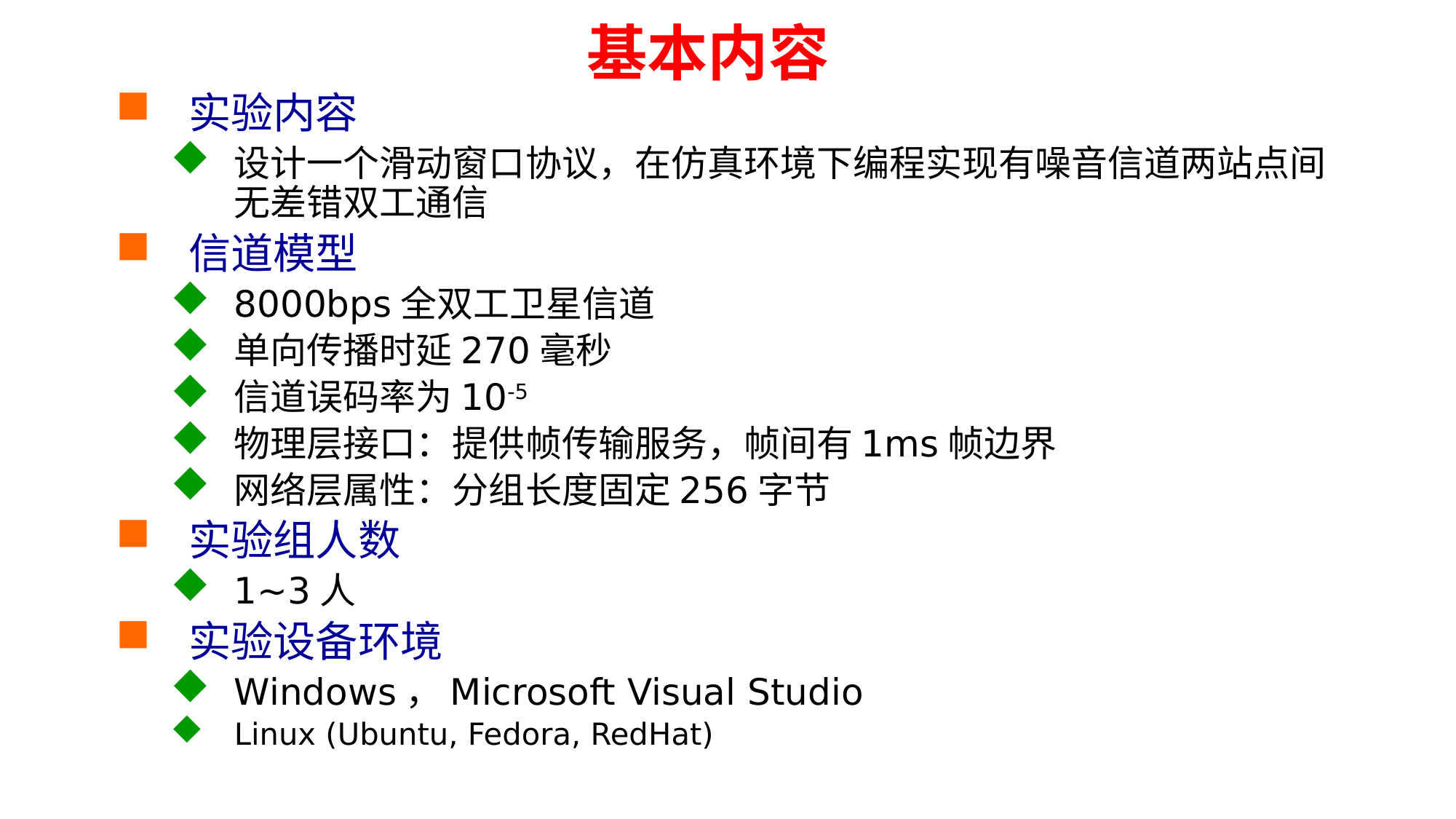

# 基本内容
实验内容
设计一个滑动窗口协议，在仿真环境下编程实现有噪音信道两站点间无差错双工通信
信道模型
8000bps全双工卫星信道
单向传播时延270毫秒
信道误码率为10-5
物理层接口：提供帧传输服务，帧间有1ms帧边界
网络层属性：分组长度固定256字节
实验组人数
1~3人
实验设备环境
Windows，Microsoft Visual Studio
Linux (Ubuntu, Fedora, RedHat)